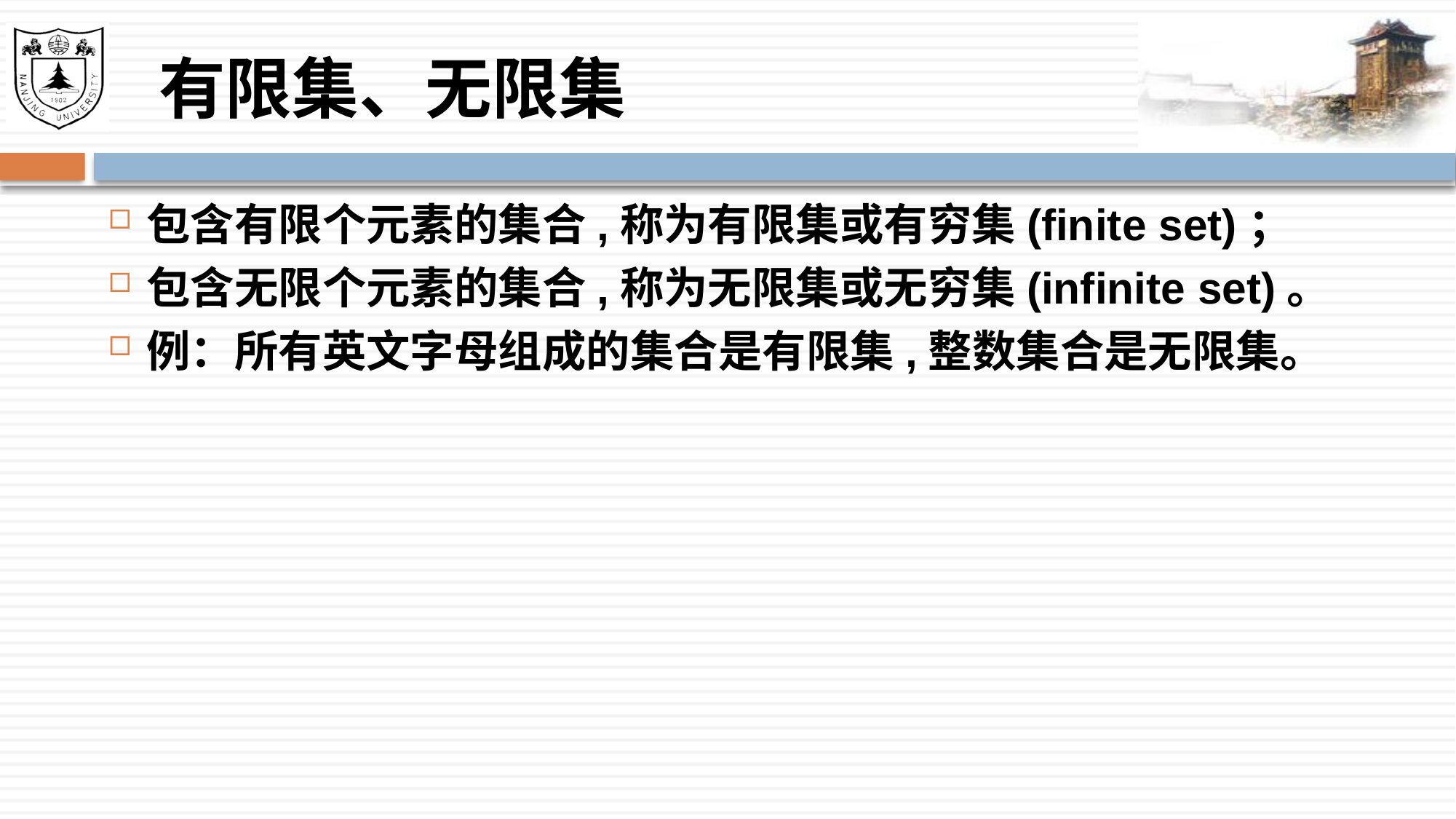

# 有限集、无限集
包含有限个元素的集合,称为有限集或有穷集(finite set)；
包含无限个元素的集合,称为无限集或无穷集(infinite set)。
例：所有英文字母组成的集合是有限集,整数集合是无限集。